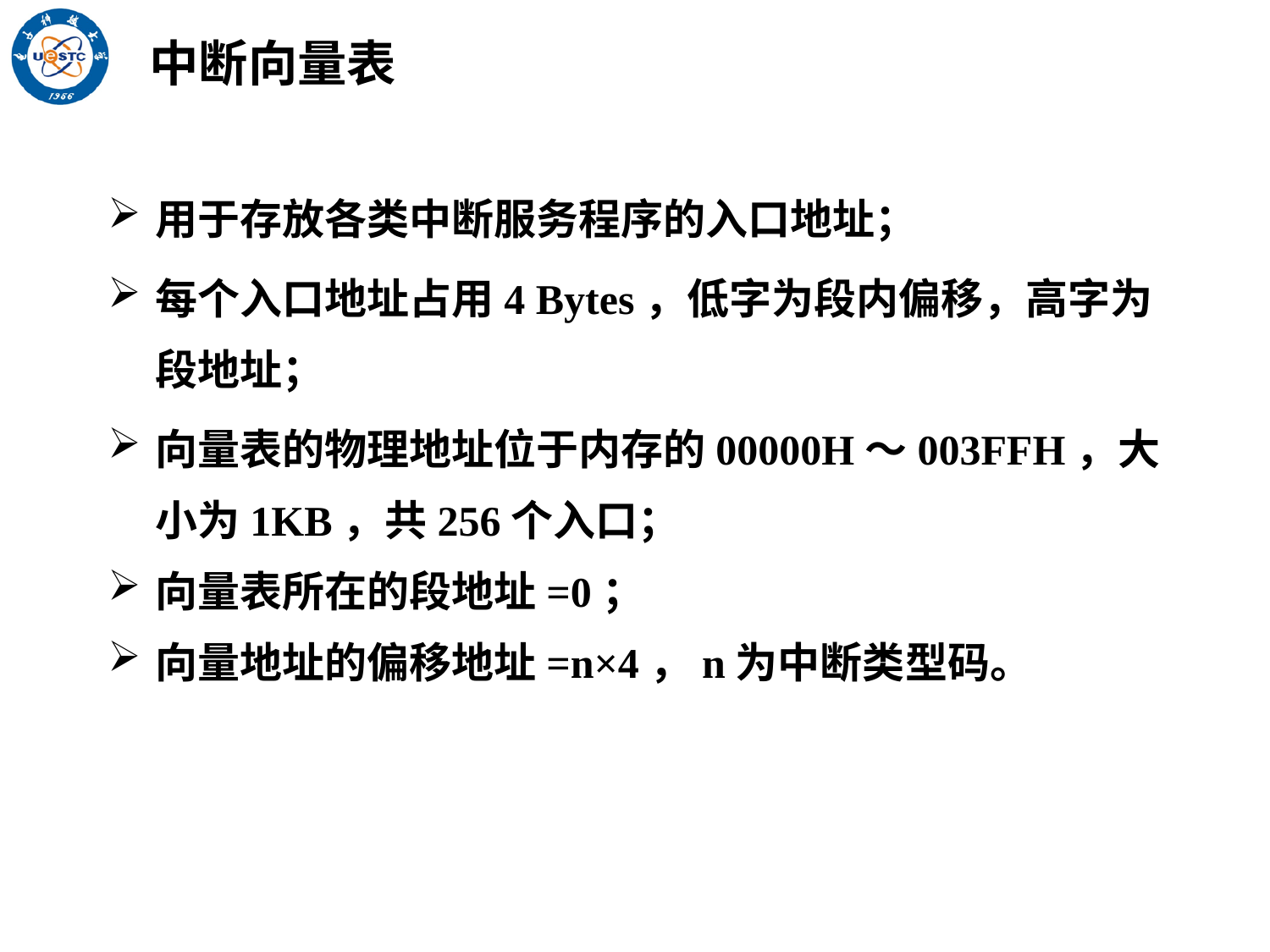

中断向量表
用于存放各类中断服务程序的入口地址；
每个入口地址占用4 Bytes，低字为段内偏移，高字为段地址；
向量表的物理地址位于内存的00000H～003FFH，大小为1KB，共256个入口；
向量表所在的段地址=0；
向量地址的偏移地址=n×4，n为中断类型码。